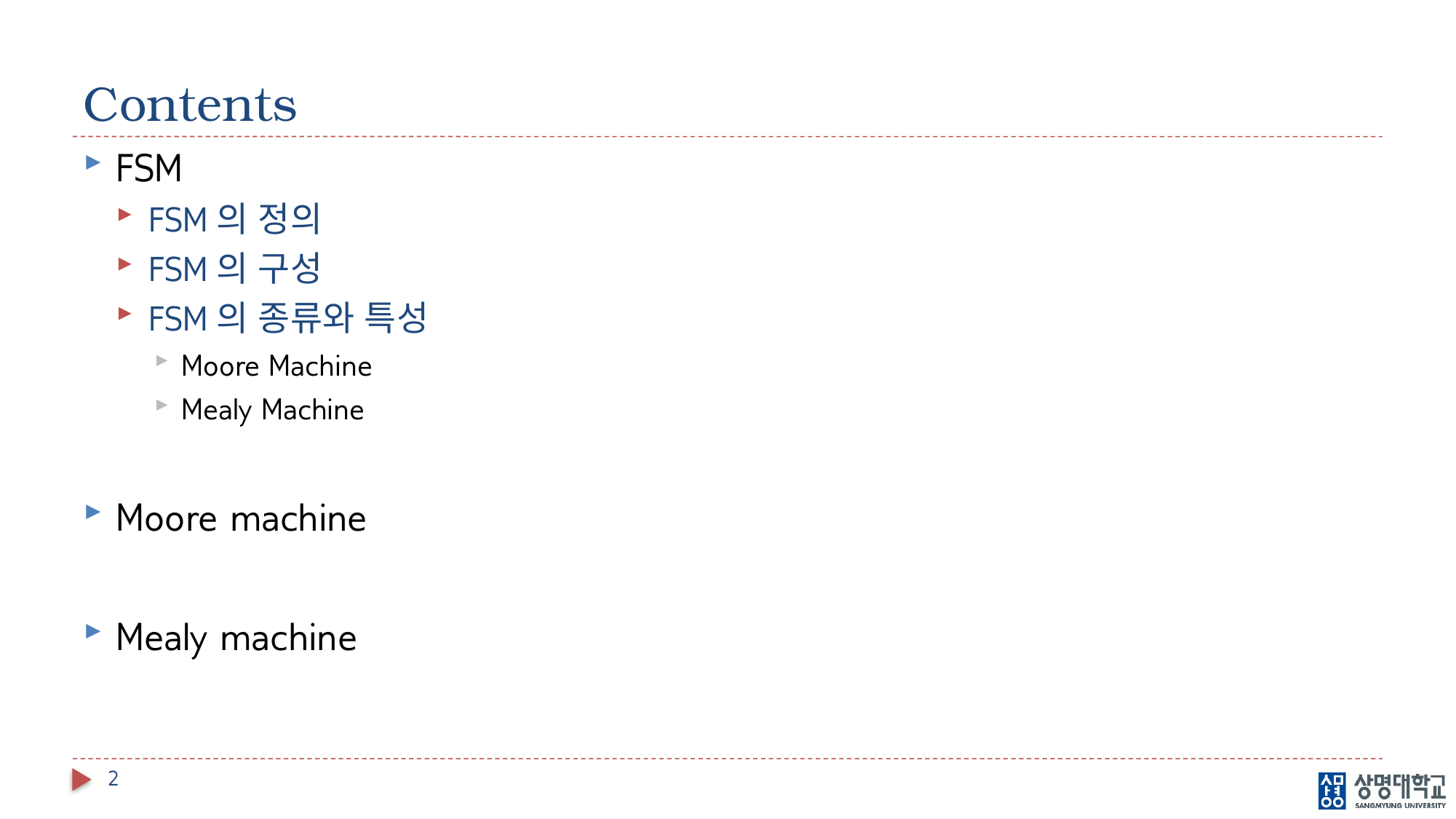

# Contents
FSM
FSM의 정의
FSM의 구성
FSM의 종류와 특성
Moore Machine
Mealy Machine

Moore machine

Mealy machine

2